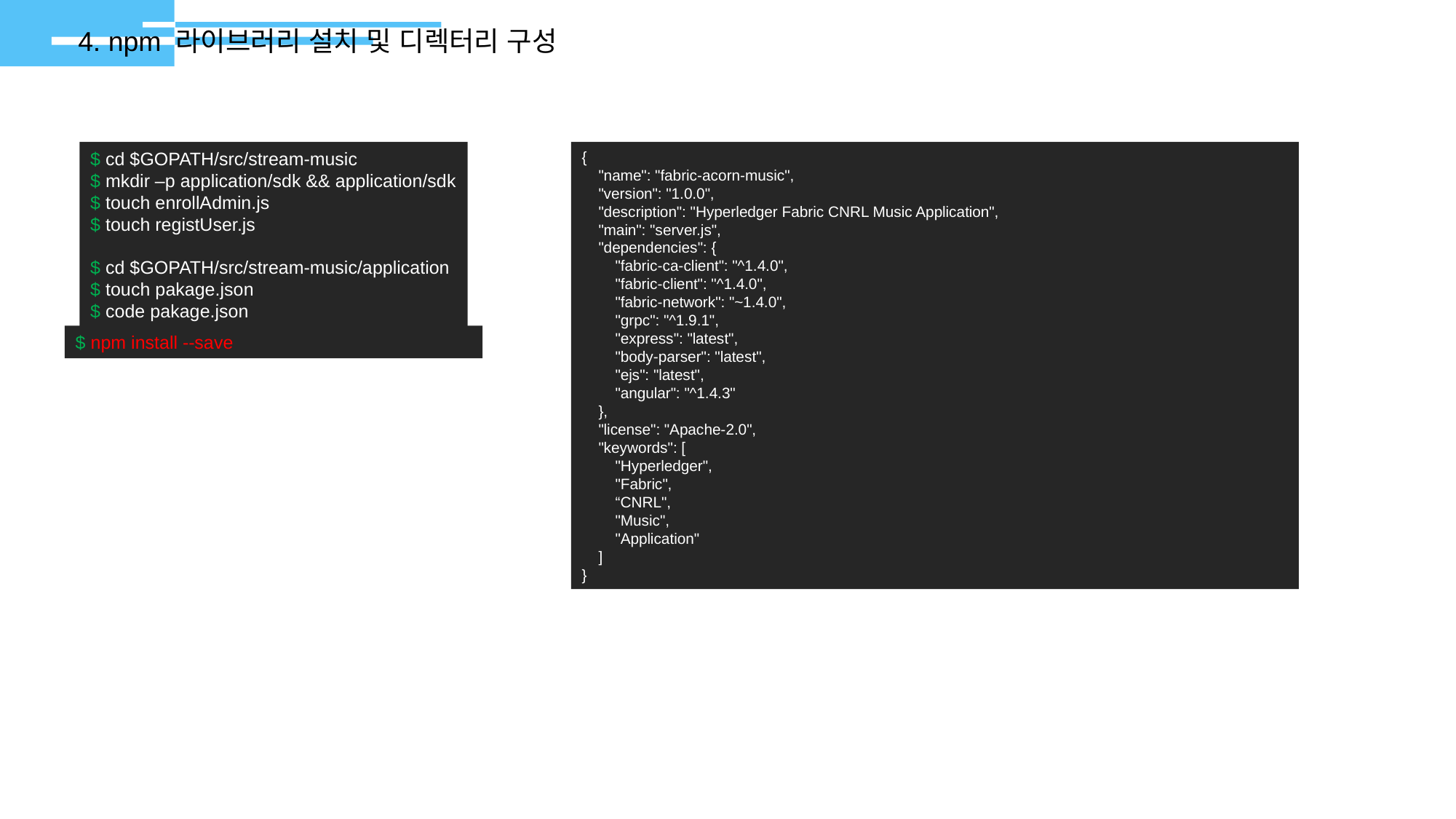

4. npm 라이브러리 설치 및 디렉터리 구성
$ cd $GOPATH/src/stream-music
$ mkdir –p application/sdk && application/sdk
$ touch enrollAdmin.js
$ touch registUser.js

$ cd $GOPATH/src/stream-music/application
$ touch pakage.json
$ code pakage.json
{
    "name": "fabric-acorn-music",
    "version": "1.0.0",
    "description": "Hyperledger Fabric CNRL Music Application",
    "main": "server.js",
    "dependencies": {
        "fabric-ca-client": "^1.4.0",
        "fabric-client": "^1.4.0",
        "fabric-network": "~1.4.0",
        "grpc": "^1.9.1",
        "express": "latest",
        "body-parser": "latest",
        "ejs": "latest",
        "angular": "^1.4.3"
    },
    "license": "Apache-2.0",
    "keywords": [
        "Hyperledger",
        "Fabric",
        “CNRL",
        "Music",
        "Application"
    ]
}
$ npm install --save